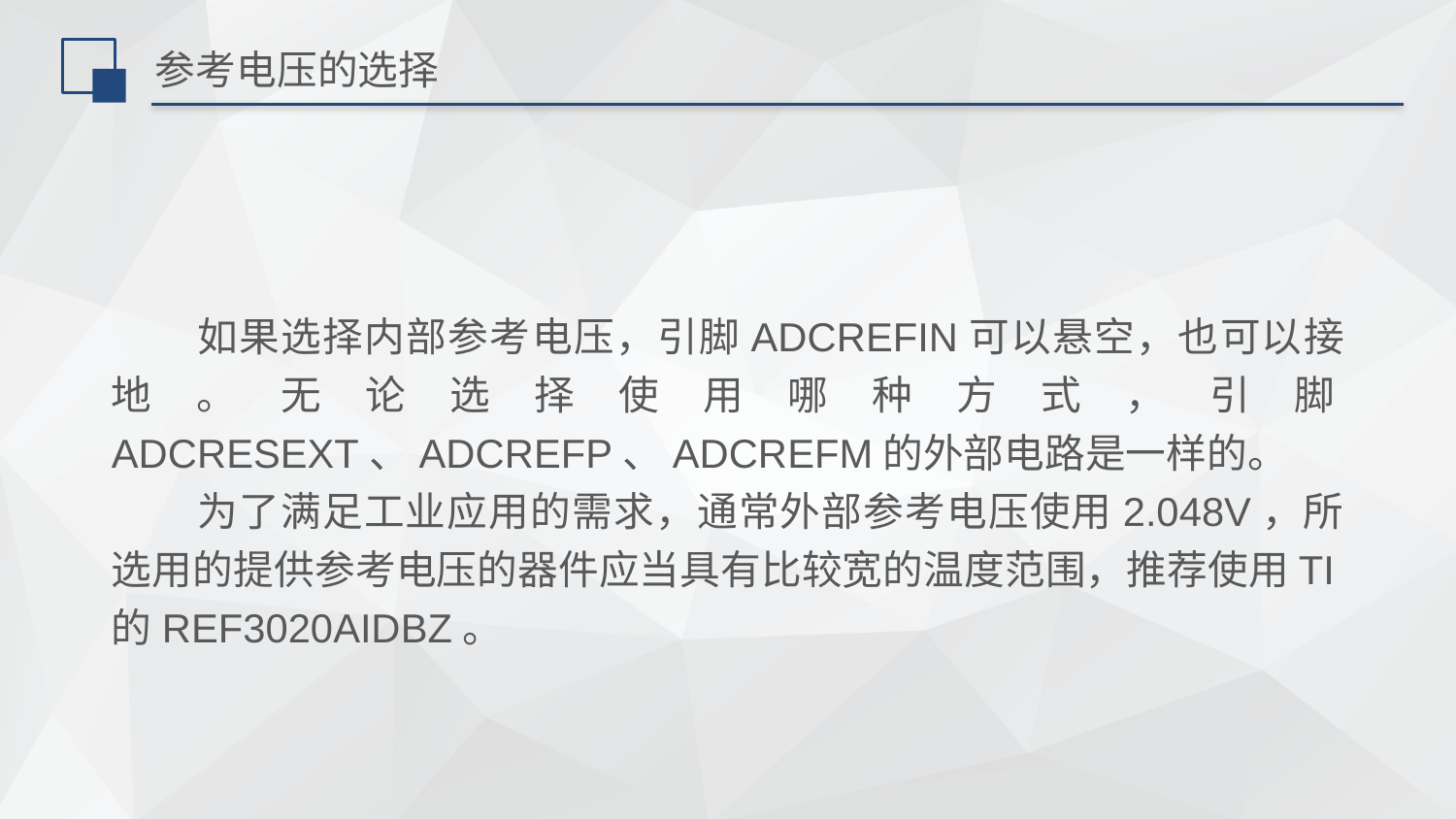

# 参考电压的选择
如果选择内部参考电压，引脚ADCREFIN可以悬空，也可以接地。无论选择使用哪种方式，引脚ADCRESEXT、ADCREFP、ADCREFM的外部电路是一样的。
为了满足工业应用的需求，通常外部参考电压使用2.048V，所选用的提供参考电压的器件应当具有比较宽的温度范围，推荐使用TI的REF3020AIDBZ。